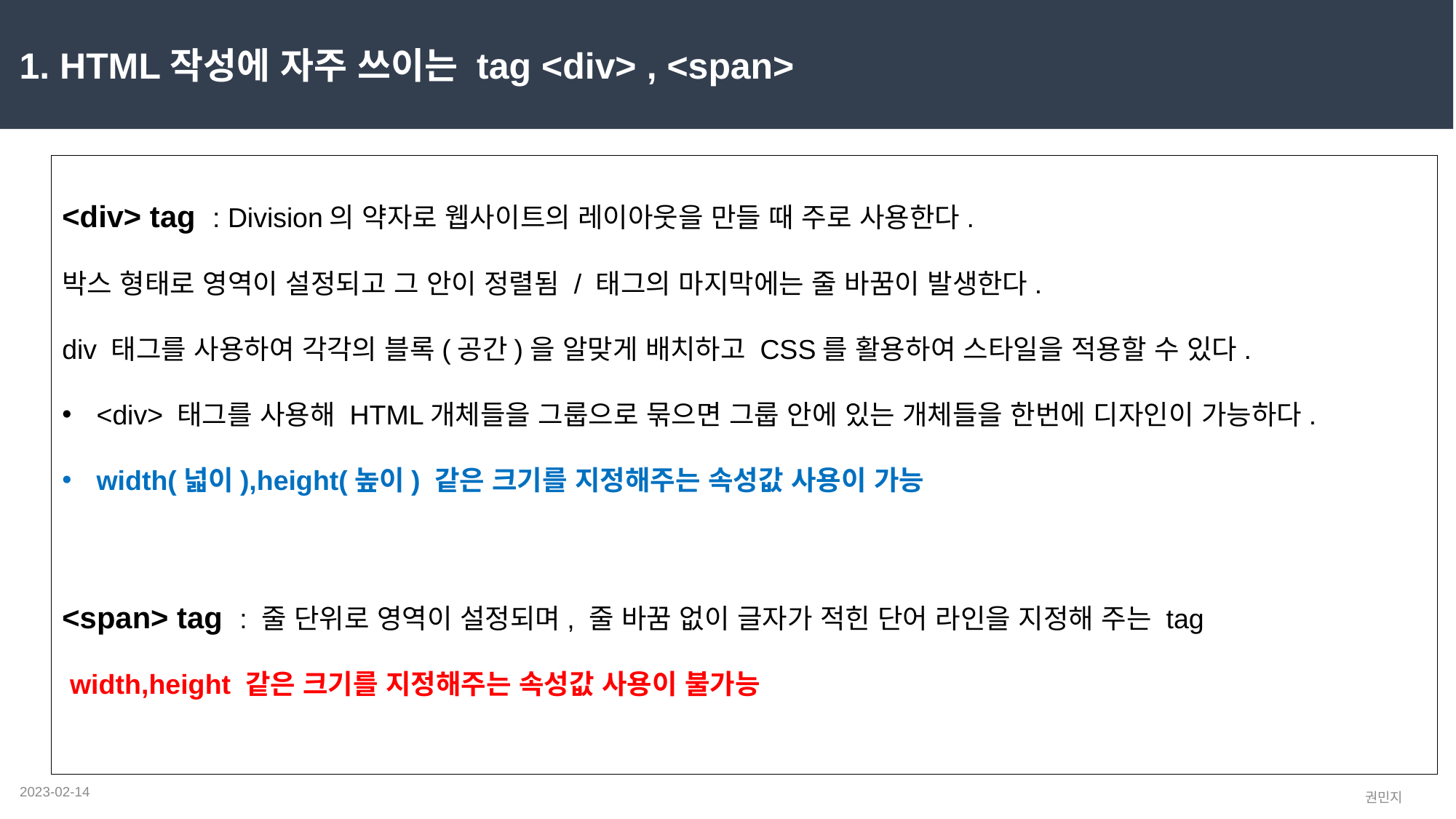

1. HTML작성에 자주 쓰이는 tag <div> , <span>
<div> tag  : Division의 약자로 웹사이트의 레이아웃을 만들 때 주로 사용한다.
박스 형태로 영역이 설정되고 그 안이 정렬됨 / 태그의 마지막에는 줄 바꿈이 발생한다.
div 태그를 사용하여 각각의 블록(공간)을 알맞게 배치하고 CSS를 활용하여 스타일을 적용할 수 있다.
<div> 태그를 사용해 HTML개체들을 그룹으로 묶으면 그룹 안에 있는 개체들을 한번에 디자인이 가능하다.
width(넓이),height(높이) 같은 크기를 지정해주는 속성값 사용이 가능

<span> tag  : 줄 단위로 영역이 설정되며, 줄 바꿈 없이 글자가 적힌 단어 라인을 지정해 주는 tag
 width,height 같은 크기를 지정해주는 속성값 사용이 불가능

2023-02-14
권민지